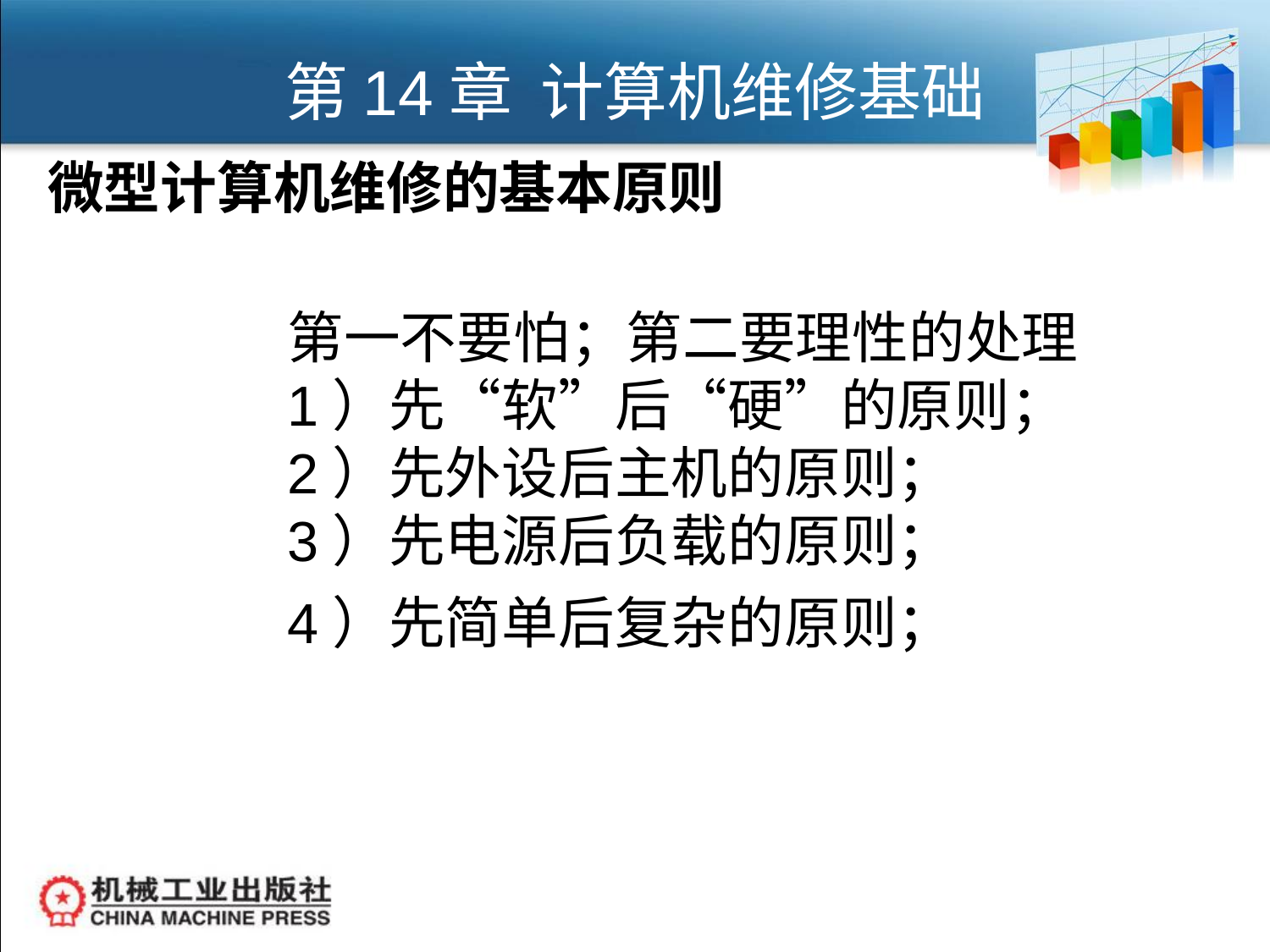

# 第14章  计算机维修基础
微型计算机维修的基本原则
第一不要怕；第二要理性的处理
1）先“软”后“硬”的原则；
2）先外设后主机的原则；
3）先电源后负载的原则；
4）先简单后复杂的原则；